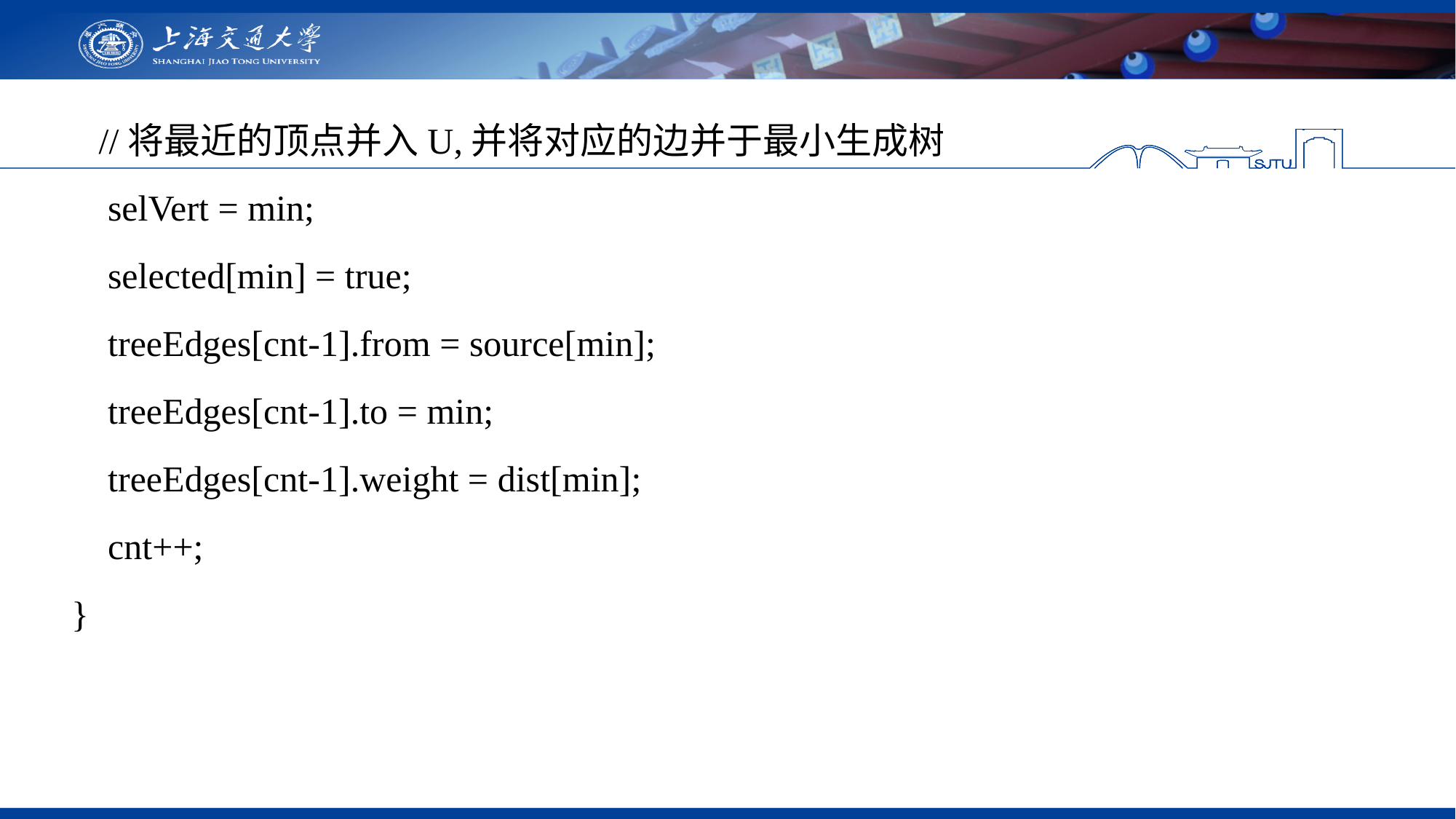

//将最近的顶点并入U,并将对应的边并于最小生成树
        selVert = min;
        selected[min] = true;
        treeEdges[cnt-1].from = source[min];
        treeEdges[cnt-1].to = min;
        treeEdges[cnt-1].weight = dist[min];
        cnt++;
    }